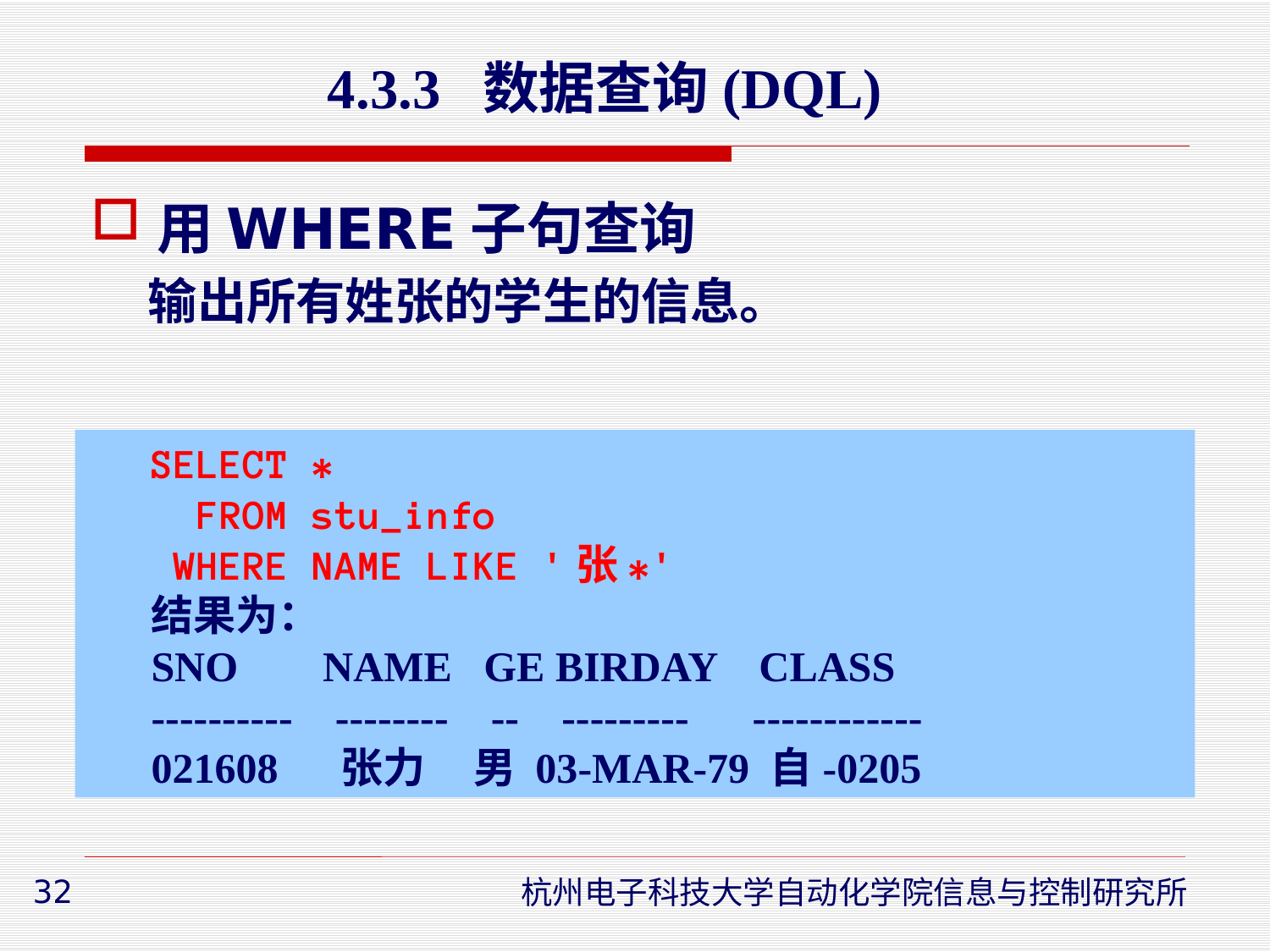

4.3.3  数据查询(DQL)
用WHERE子句查询
    输出所有姓张的学生的信息。
SELECT *
  FROM stu_info
 WHERE NAME LIKE '张*'
结果为：
SNO        NAME   GE BIRDAY    CLASS
----------    --------    --    ---------      ------------
021608     张力     男 03-MAR-79 自-0205